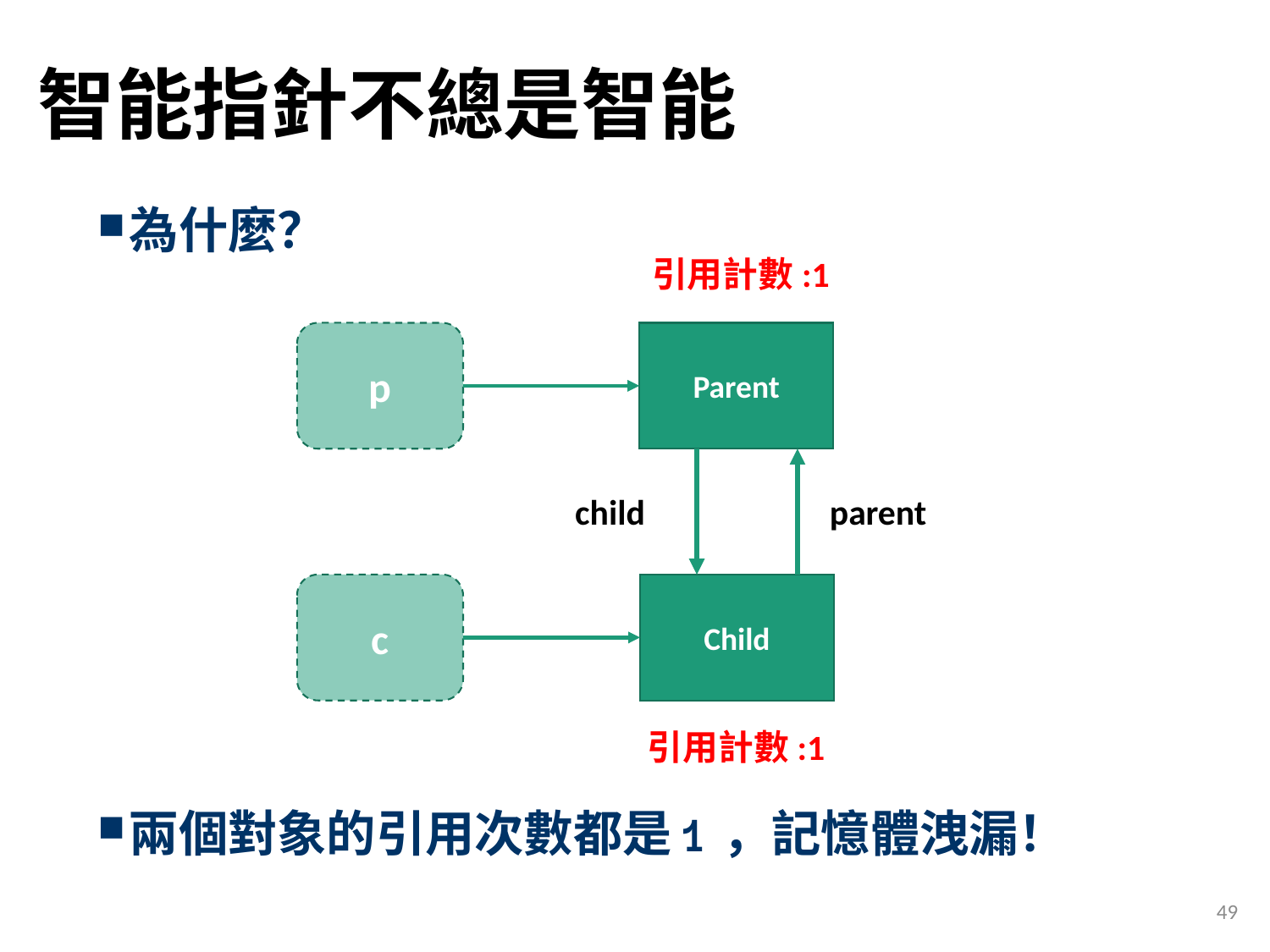

# 智能指針不總是智能
為什麼？

兩個對象的引用次數都是1，記憶體洩漏！
引用計數:1
p
Parent
child
parent
Child
c
引用計數:1
49